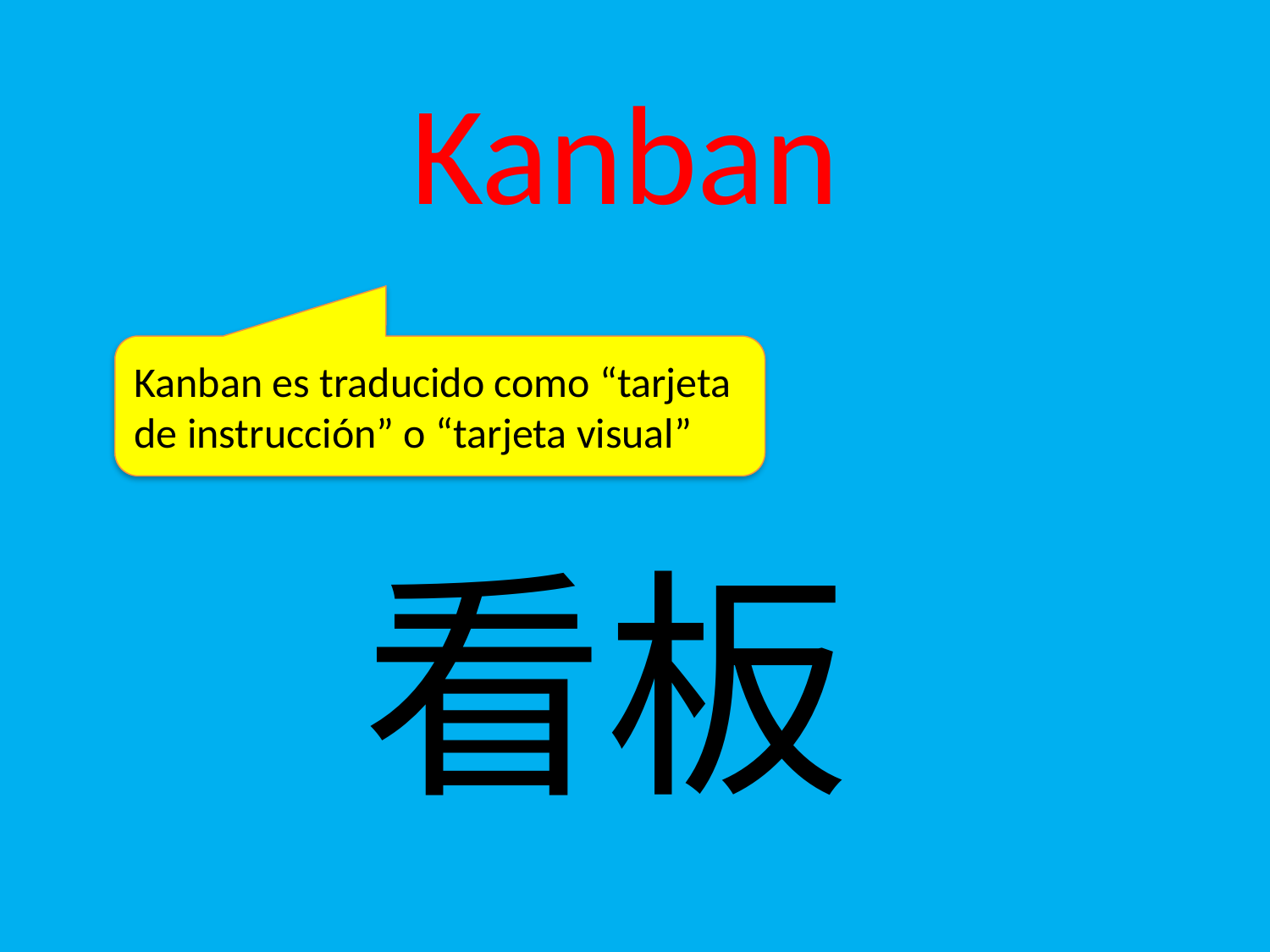

Kanban
Kanban es traducido como “tarjeta de instrucción” o “tarjeta visual”
看板